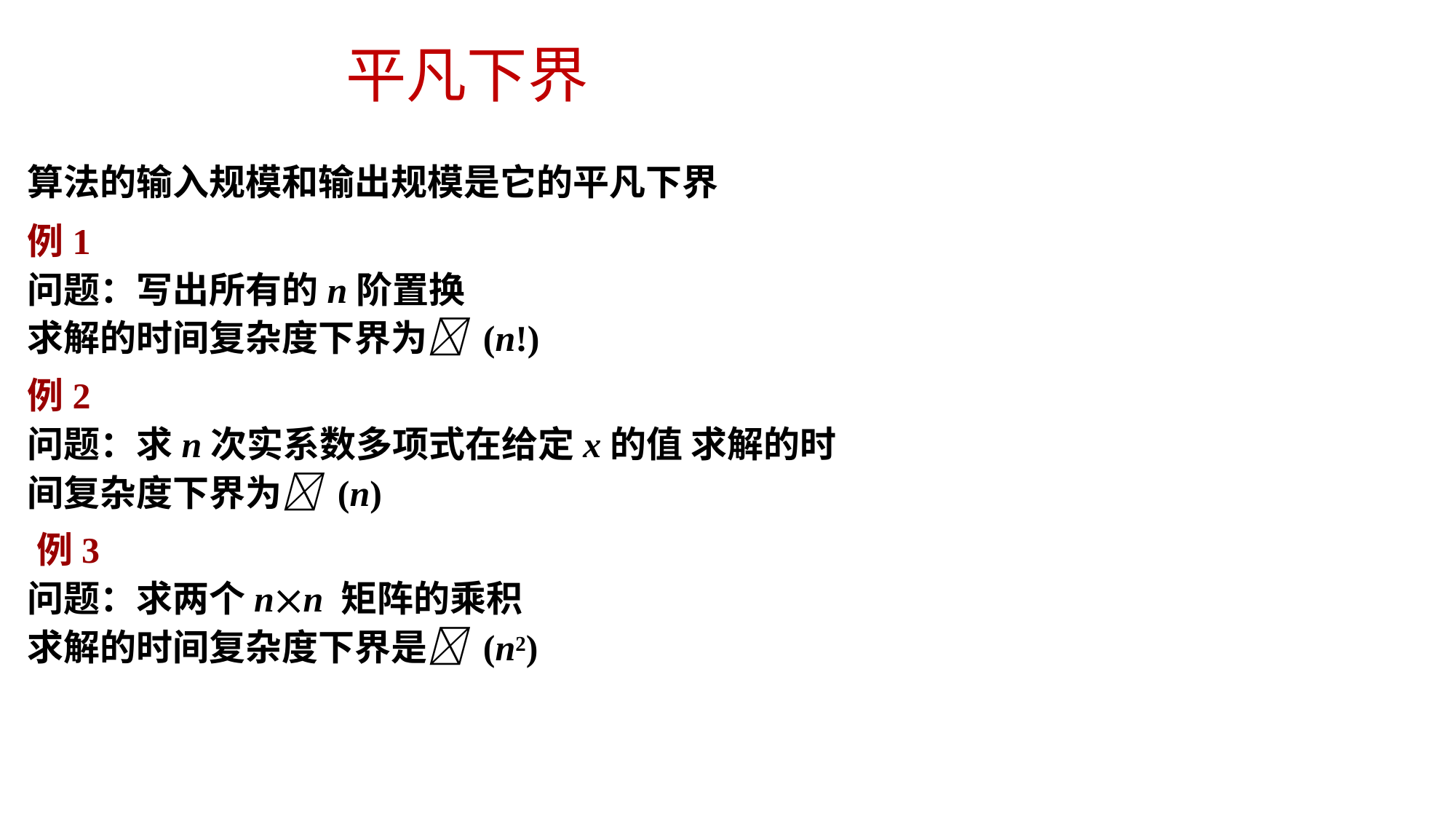

# 平凡下界
算法的输入规模和输出规模是它的平凡下界
例1
问题：写出所有的n阶置换
求解的时间复杂度下界为Ω (n!)
例2
问题：求n次实系数多项式在给定x的值 求解的时间复杂度下界为Ω (n)
例3
问题：求两个n×n 矩阵的乘积
求解的时间复杂度下界是Ω (n2)